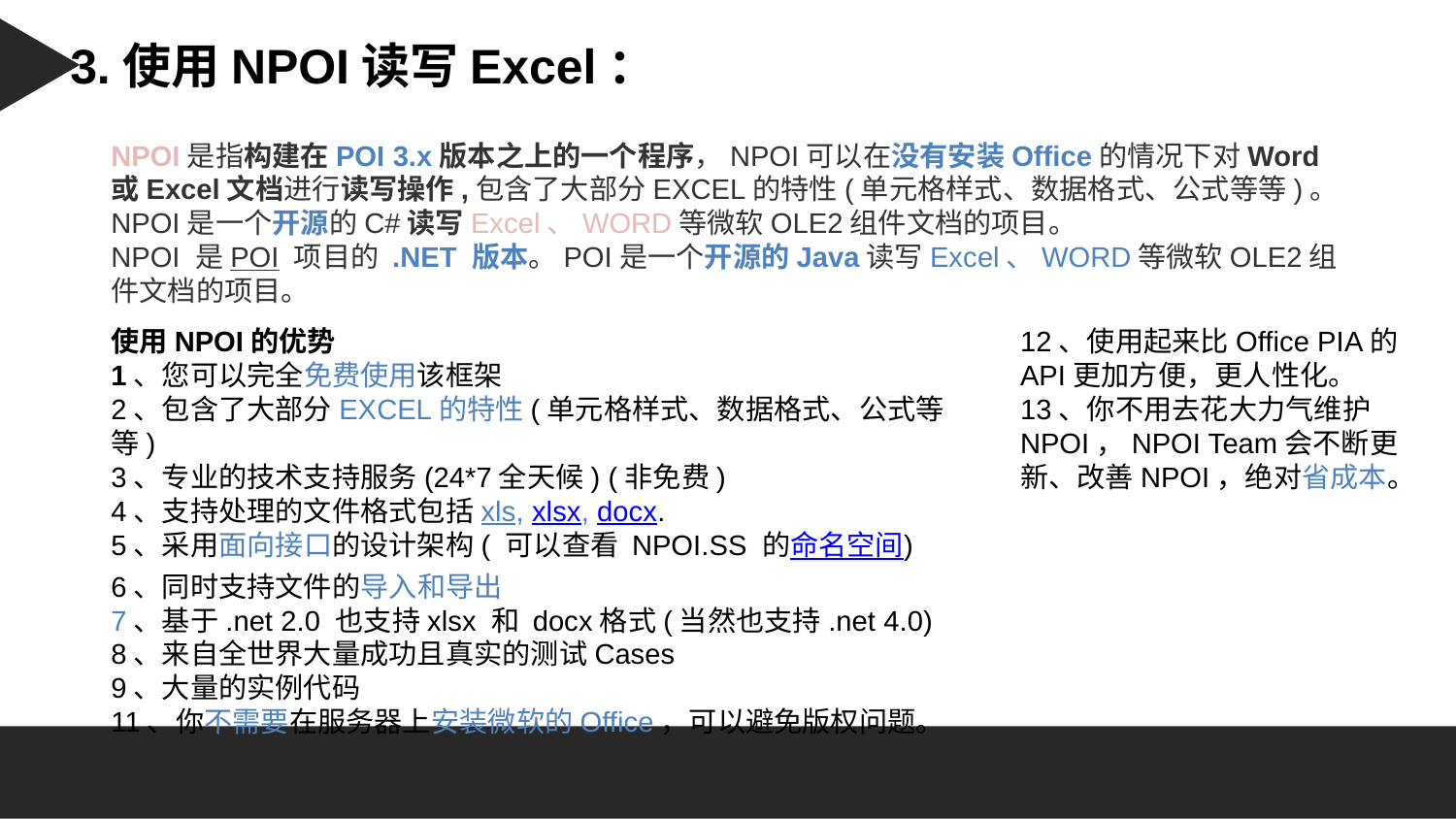

Character 字符串：

3.使用NPOI读写Excel：
NPOI是指构建在POI 3.x版本之上的一个程序，NPOI可以在没有安装Office的情况下对Word或Excel文档进行读写操作,包含了大部分EXCEL的特性(单元格样式、数据格式、公式等等)。NPOI是一个开源的C#读写Excel、WORD等微软OLE2组件文档的项目。NPOI 是POI 项目的 .NET 版本。POI是一个开源的Java读写Excel、WORD等微软OLE2组件文档的项目。
使用NPOI的优势1、您可以完全免费使用该框架2、包含了大部分EXCEL的特性(单元格样式、数据格式、公式等等)3、专业的技术支持服务(24*7全天候) (非免费)4、支持处理的文件格式包括xls, xlsx, docx.5、采用面向接口的设计架构( 可以查看 NPOI.SS 的命名空间)6、同时支持文件的导入和导出7、基于.net 2.0 也支持xlsx 和 docx格式(当然也支持.net 4.0)8、来自全世界大量成功且真实的测试Cases9、大量的实例代码11、你不需要在服务器上安装微软的Office，可以避免版权问题。

12、使用起来比Office PIA的API更加方便，更人性化。13、你不用去花大力气维护NPOI，NPOI Team会不断更新、改善NPOI，绝对省成本。